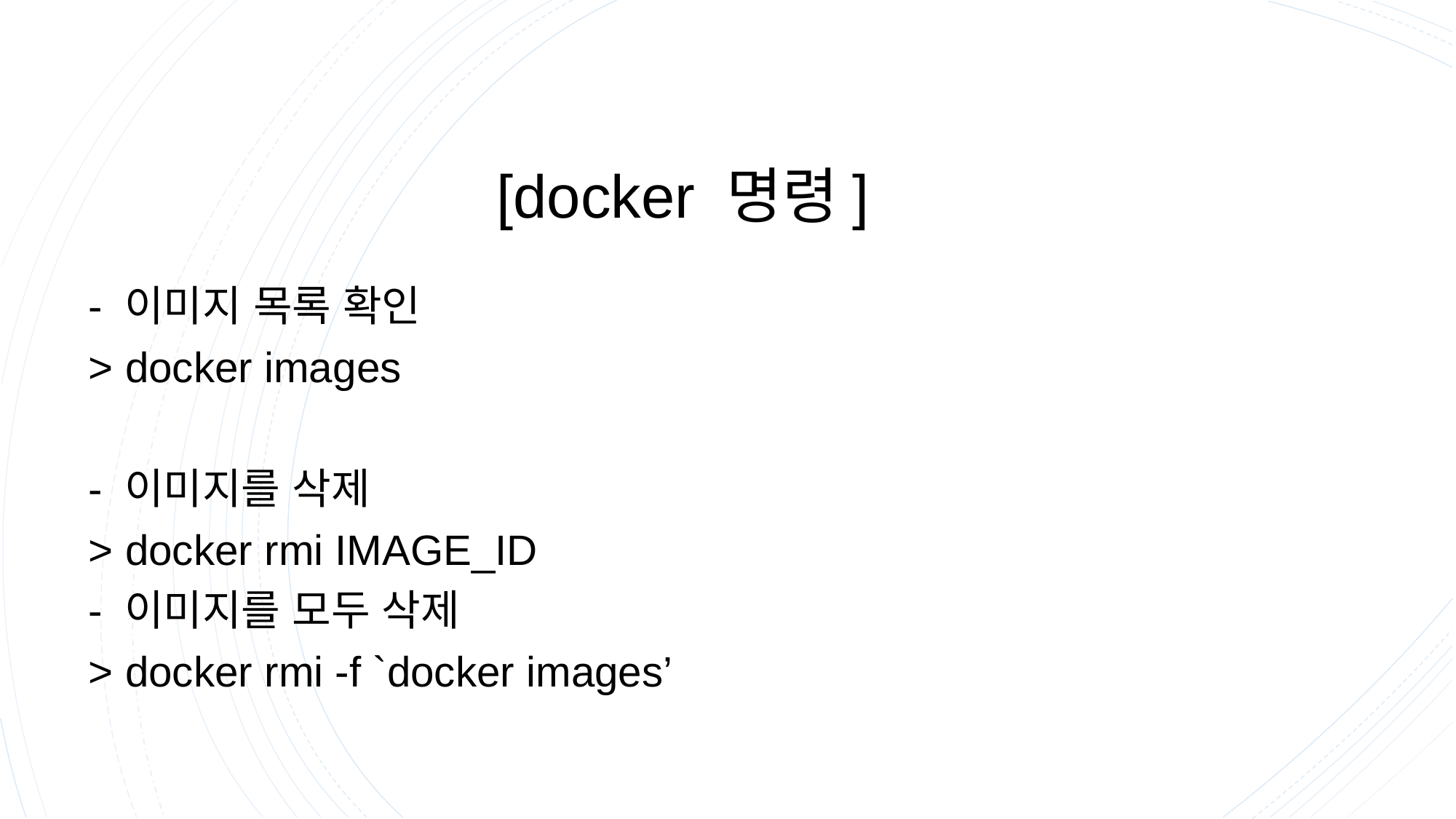

# [docker 명령]
- 이미지 목록 확인
> docker images

- 이미지를 삭제
> docker rmi IMAGE_ID
- 이미지를 모두 삭제
> docker rmi -f `docker images’